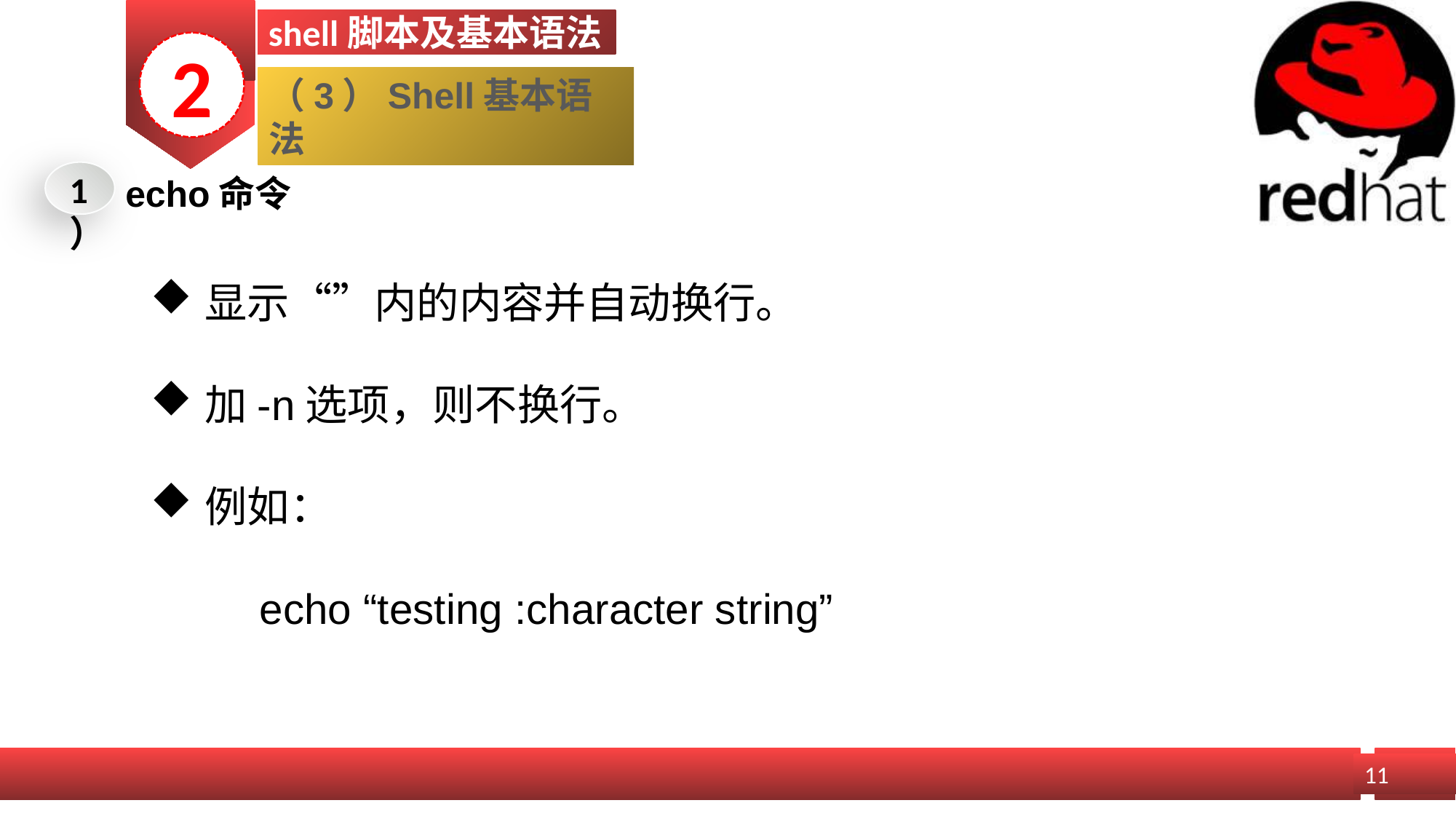

shell脚本及基本语法
2
（3）Shell基本语法
1）

echo命令
显示“”内的内容并自动换行。
加-n选项，则不换行。
例如：
	echo “testing :character string”